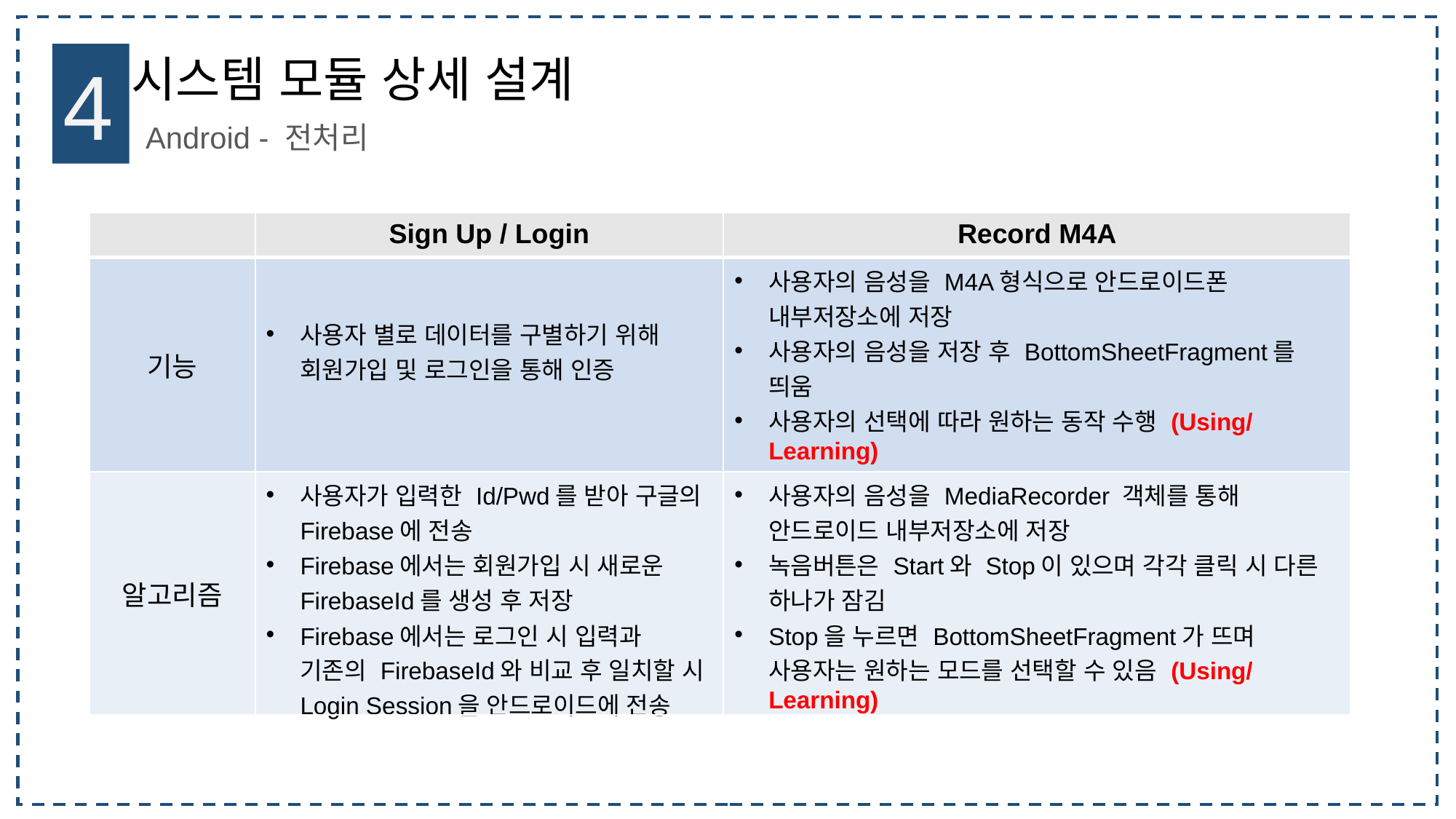

4
시스템 모듈 상세 설계
Android - 전처리
|  | Sign Up / Login | Record M4A |
| --- | --- | --- |
| 기능 | 사용자 별로 데이터를 구별하기 위해 회원가입 및 로그인을 통해 인증 | 사용자의 음성을 M4A형식으로 안드로이드폰 내부저장소에 저장 사용자의 음성을 저장 후 BottomSheetFragment를 띄움 사용자의 선택에 따라 원하는 동작 수행 (Using/Learning) |
| 알고리즘 | 사용자가 입력한 Id/Pwd를 받아 구글의 Firebase에 전송 Firebase에서는 회원가입 시 새로운 FirebaseId를 생성 후 저장 Firebase에서는 로그인 시 입력과 기존의 FirebaseId와 비교 후 일치할 시 Login Session을 안드로이드에 전송 | 사용자의 음성을 MediaRecorder 객체를 통해 안드로이드 내부저장소에 저장 녹음버튼은 Start와 Stop이 있으며 각각 클릭 시 다른 하나가 잠김 Stop을 누르면 BottomSheetFragment가 뜨며 사용자는 원하는 모드를 선택할 수 있음 (Using/Learning) |